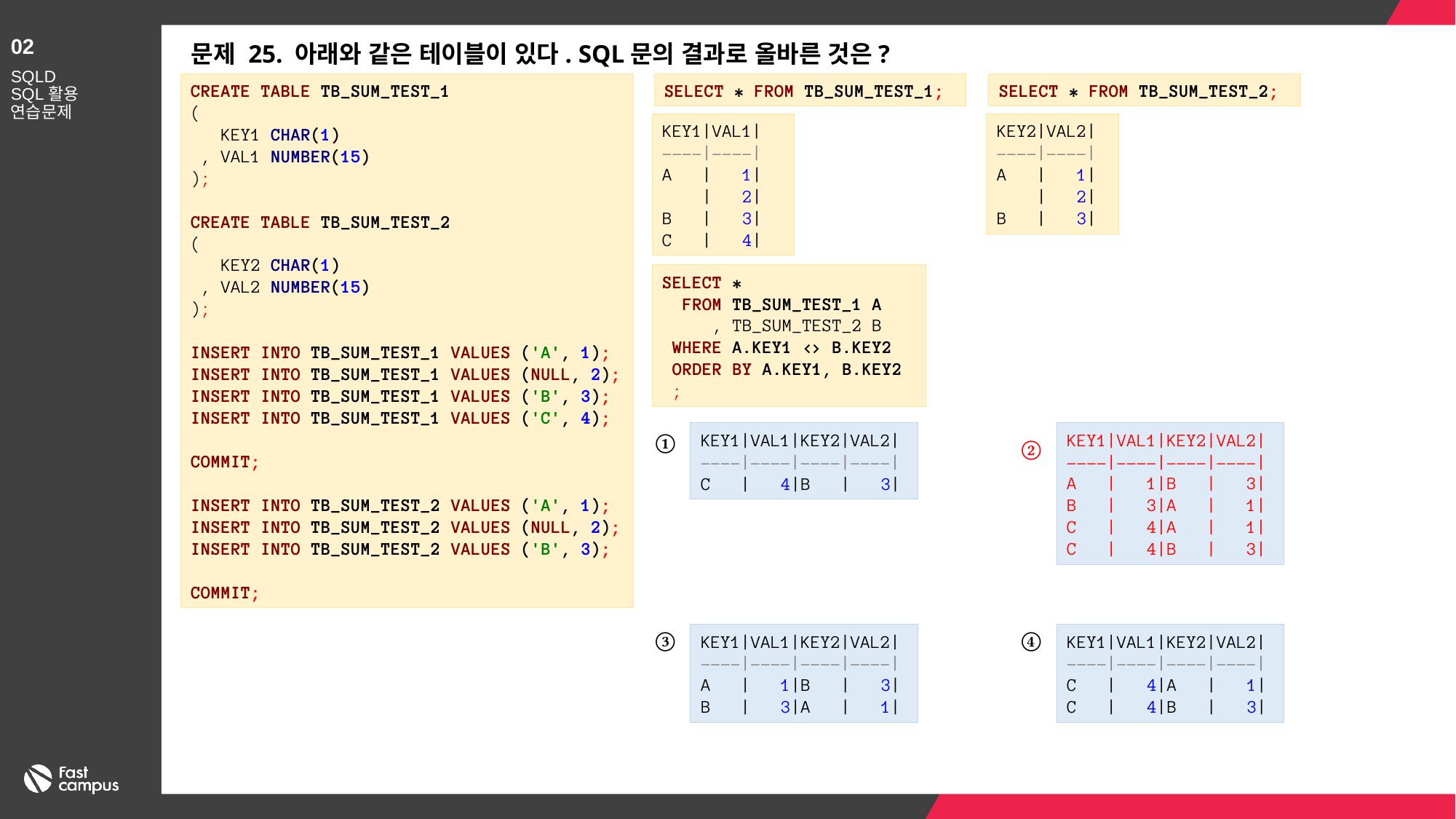

02
문제 25. 아래와 같은 테이블이 있다. SQL문의 결과로 올바른 것은?
SQLD
SQL활용
연습문제
SELECT * FROM TB_SUM_TEST_2;
CREATE TABLE TB_SUM_TEST_1
(
   KEY1 CHAR(1)
 , VAL1 NUMBER(15)
);

CREATE TABLE TB_SUM_TEST_2
(
   KEY2 CHAR(1)
 , VAL2 NUMBER(15)
);

INSERT INTO TB_SUM_TEST_1 VALUES ('A', 1);
INSERT INTO TB_SUM_TEST_1 VALUES (NULL, 2);
INSERT INTO TB_SUM_TEST_1 VALUES ('B', 3);
INSERT INTO TB_SUM_TEST_1 VALUES ('C', 4);

COMMIT;

INSERT INTO TB_SUM_TEST_2 VALUES ('A', 1);
INSERT INTO TB_SUM_TEST_2 VALUES (NULL, 2);
INSERT INTO TB_SUM_TEST_2 VALUES ('B', 3);

COMMIT;
SELECT * FROM TB_SUM_TEST_1;
KEY1|VAL1|
----|----|
A   |   1|
    |   2|
B   |   3|
C   |   4|
KEY2|VAL2|
----|----|
A   |   1|
    |   2|
B   |   3|
SELECT *
  FROM TB_SUM_TEST_1 A
     , TB_SUM_TEST_2 B
 WHERE A.KEY1 <> B.KEY2
 ORDER BY A.KEY1, B.KEY2
 ;
①
KEY1|VAL1|KEY2|VAL2|
----|----|----|----|
C   |   4|B   |   3|
②
KEY1|VAL1|KEY2|VAL2|
----|----|----|----|
A   |   1|B   |   3|
B   |   3|A   |   1|
C   |   4|A   |   1|
C   |   4|B   |   3|
③
④
KEY1|VAL1|KEY2|VAL2|
----|----|----|----|
A   |   1|B   |   3|
B   |   3|A   |   1|
KEY1|VAL1|KEY2|VAL2|
----|----|----|----|
C   |   4|A   |   1|
C   |   4|B   |   3|